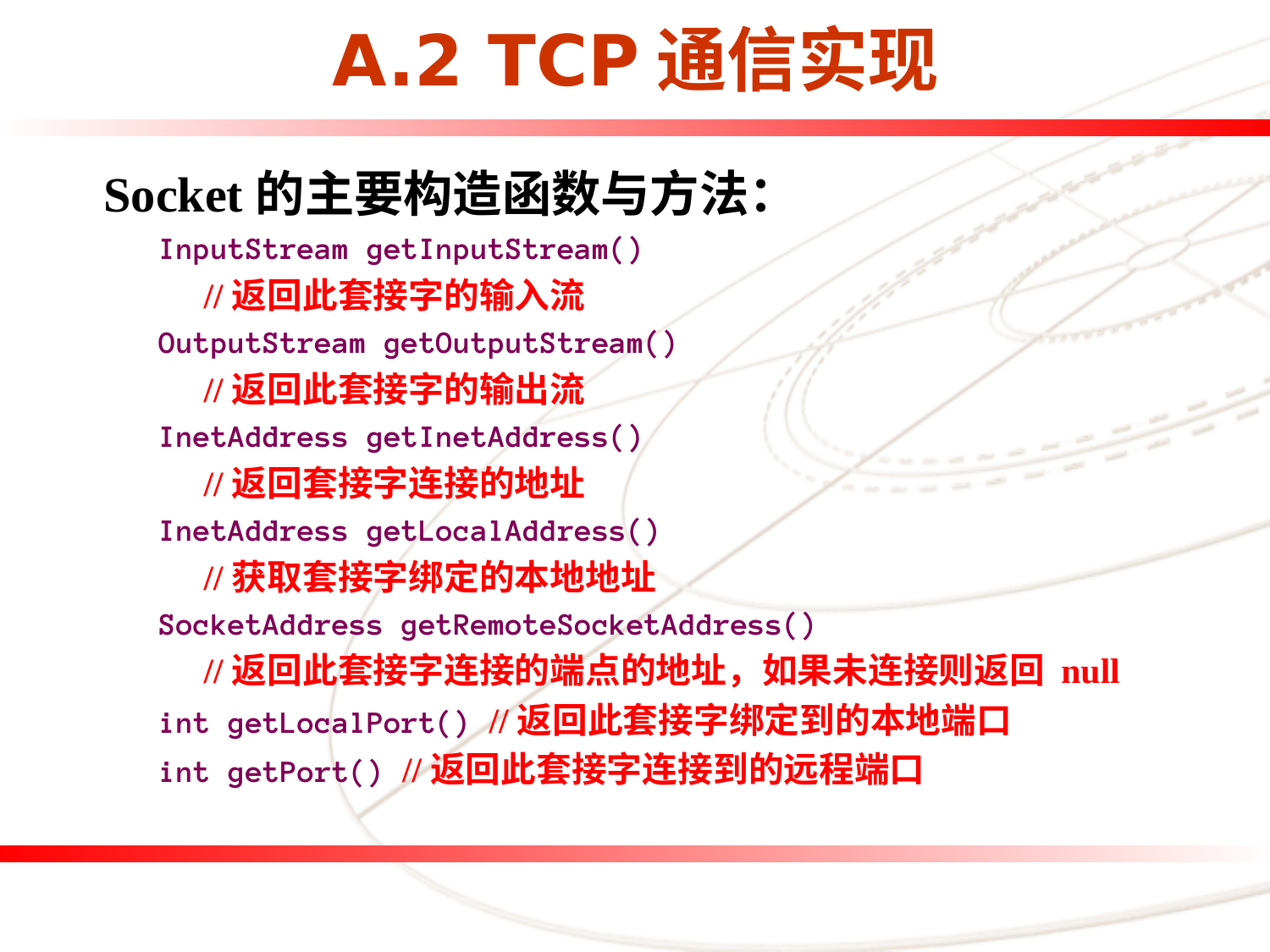

# A.2 TCP通信实现
Socket的主要构造函数与方法：
InputStream getInputStream()
     //返回此套接字的输入流
OutputStream getOutputStream()
     //返回此套接字的输出流
InetAddress getInetAddress()
     //返回套接字连接的地址
InetAddress getLocalAddress()
     //获取套接字绑定的本地地址
SocketAddress getRemoteSocketAddress()
     //返回此套接字连接的端点的地址，如果未连接则返回 null
int getLocalPort() //返回此套接字绑定到的本地端口
int getPort() //返回此套接字连接到的远程端口